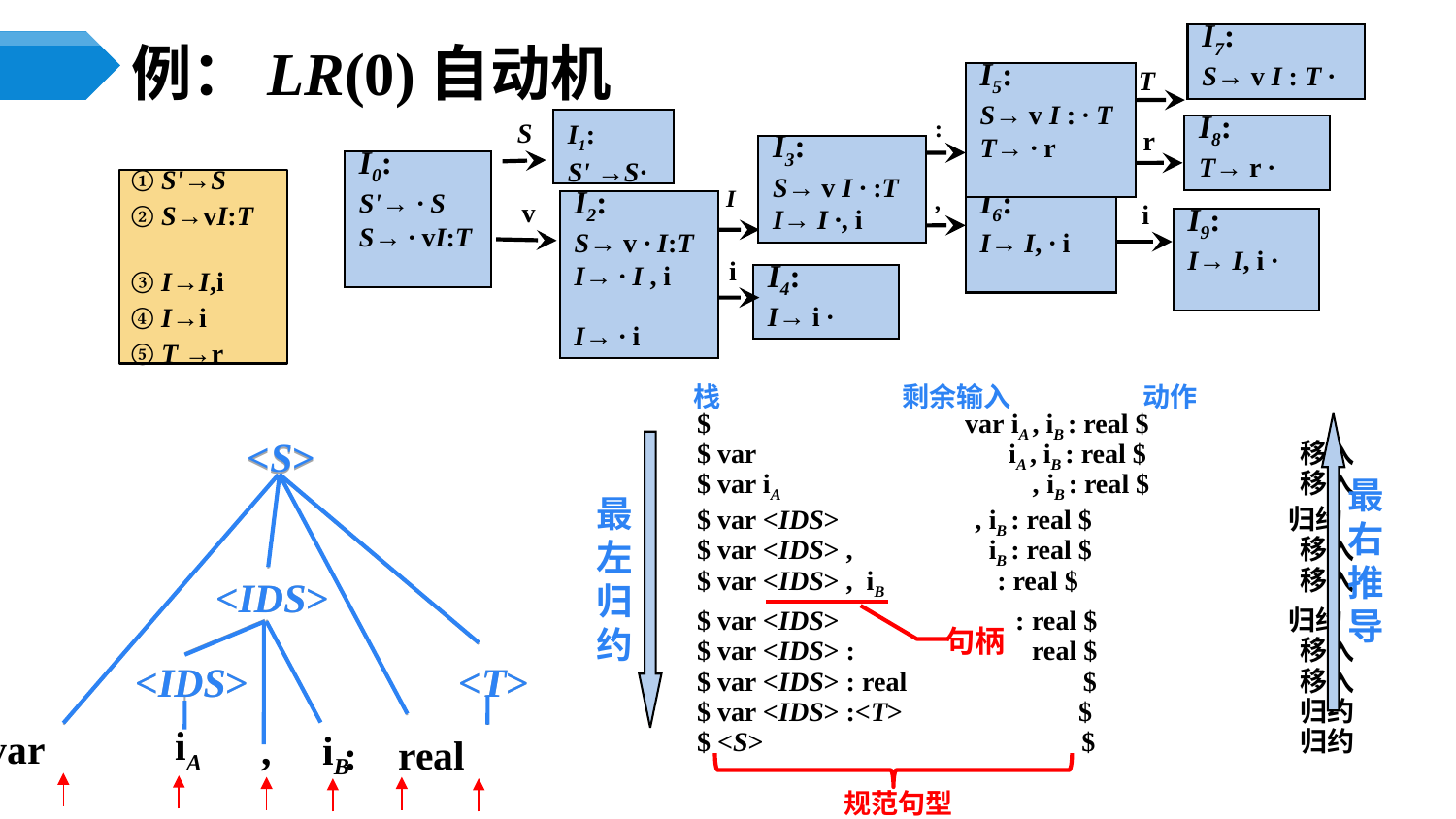

I7:
S→ v I : T ·
T

例：LR(0)自动机
I5:
S→ v I : · T
T→ · r
:

S
I1:
S' →S·

I8:
T→ r ·
r

I3:
S→ v I · :T
I→ I ·, i
I0:
S'→ · S
S→ · vI:T
① S'→S
② S→vI:T
③ I→I,i
④ I→i
⑤ T →r
I

,

I6:
I→ I, · i
v

i
I9:
I→ I, i ·

I2:
S→ v · I:T
I→ · I , i
I→ · i
i
I4:
I→ i ·

    栈                              剩余输入          	动作
     $  	               var iA , iB : real $
     $ var 	                	iA , iB : real $		移入
     $ var iA 	                         , iB : real $		移入
     $ var <IDS>                    , iB : real $		归约
     $ var <IDS> ,                    iB : real $		移入
     $ var <IDS> ,  iB                          : real $		移入
     $ var <IDS>                          : real $		归约
     $ var <IDS> :                          real $		移入
     $ var <IDS> : real                          $		移入
     $ var <IDS> :<T>                          $		归约
     $ <S>                                               $		归约

<S>

<S>

<IDS>

<T>

<IDS>

最
右
推
导
最
左
归约
<IDS>
句柄

<T>

<IDS>

iA
,     iB
:    real
 var

规范句型